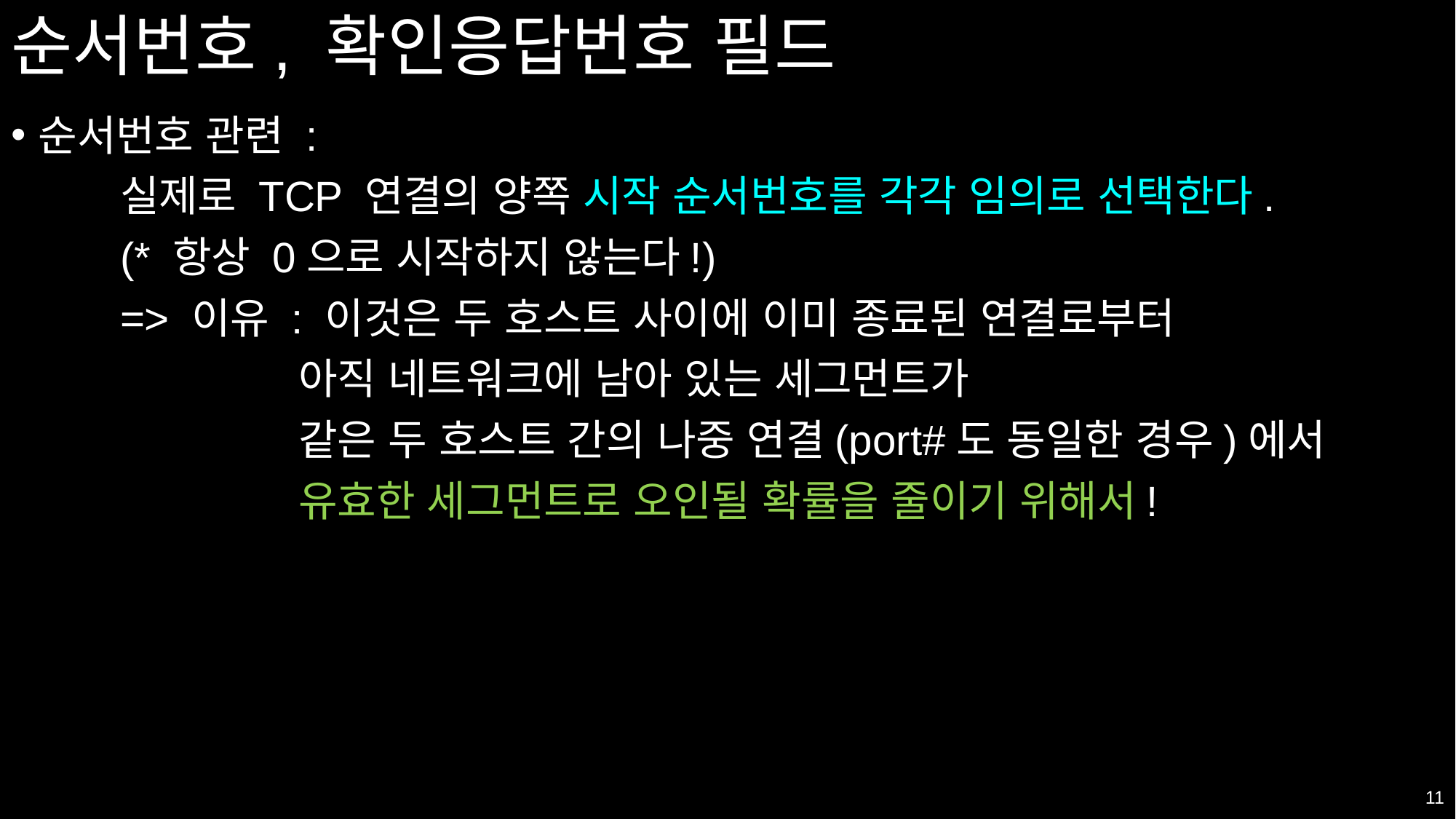

# 순서번호, 확인응답번호 필드
순서번호 관련 :
	실제로 TCP 연결의 양쪽 시작 순서번호를 각각 임의로 선택한다.
	(* 항상 0으로 시작하지 않는다!)
	=> 이유 : 이것은 두 호스트 사이에 이미 종료된 연결로부터
		     아직 네트워크에 남아 있는 세그먼트가
		     같은 두 호스트 간의 나중 연결(port#도 동일한 경우)에서
		     유효한 세그먼트로 오인될 확률을 줄이기 위해서!
11